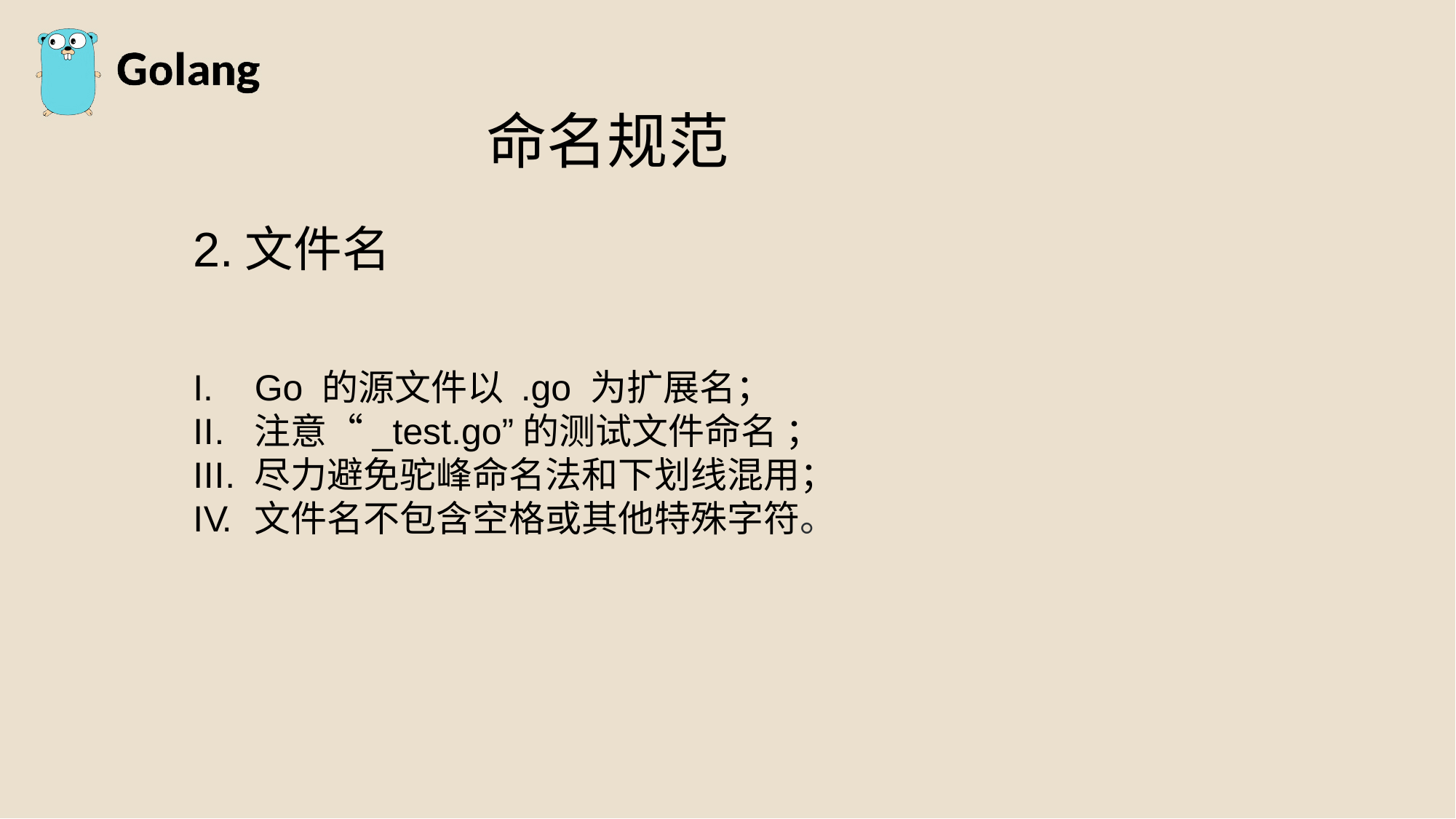

命名规范
2.文件名
Go 的源文件以 .go 为扩展名；
注意“_test.go”的测试文件命名 ；
尽力避免驼峰命名法和下划线混用；
文件名不包含空格或其他特殊字符。